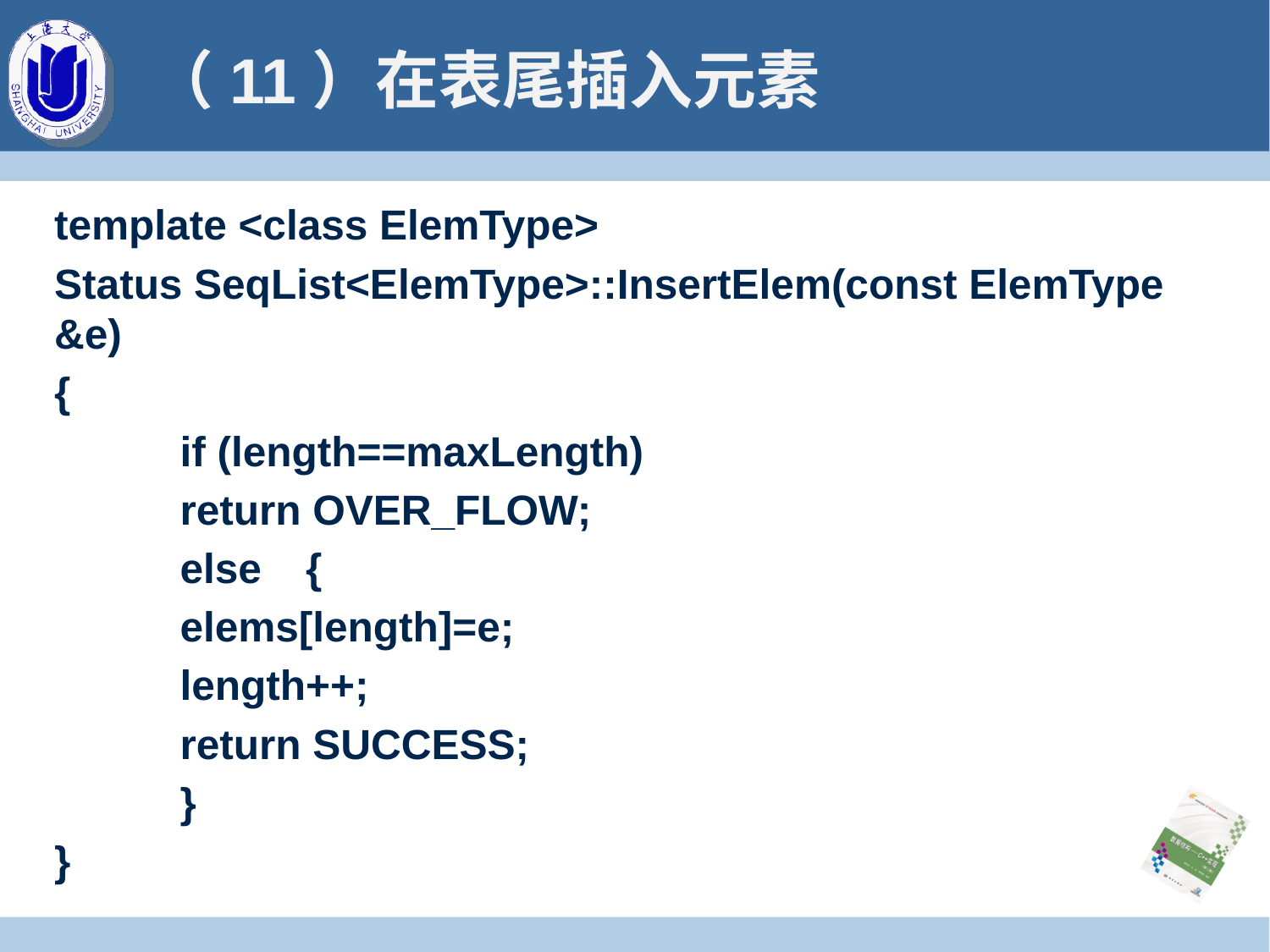

# （11）在表尾插入元素
template <class ElemType>
Status SeqList<ElemType>::InsertElem(const ElemType &e)
{
	if (length==maxLength)
		return OVER_FLOW;
	else	{
		elems[length]=e;
   		length++;
     		return SUCCESS;
	}
}